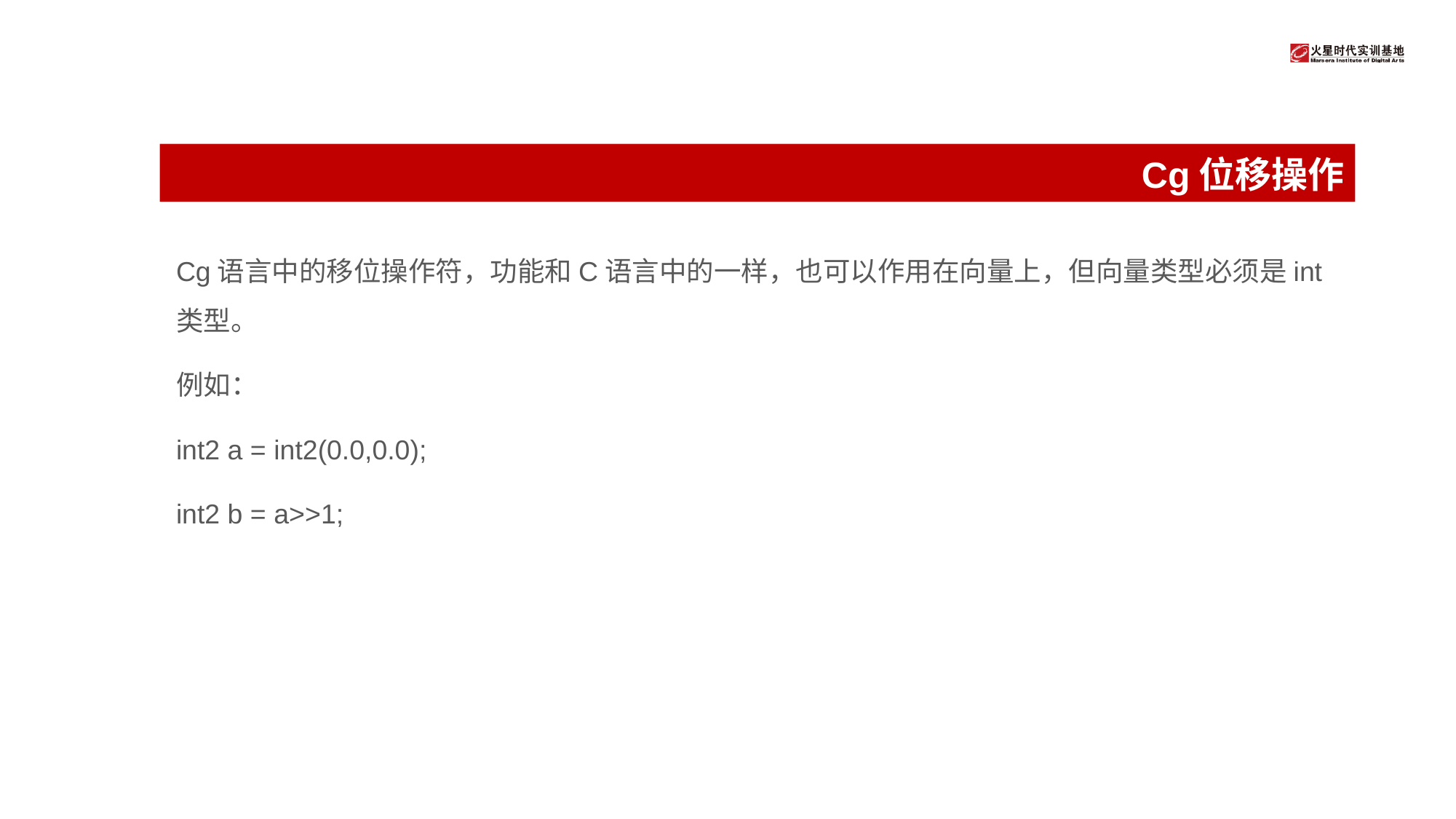

# Cg位移操作
Cg语言中的移位操作符，功能和C语言中的一样，也可以作用在向量上，但向量类型必须是int类型。
例如：
int2 a = int2(0.0,0.0);
int2 b = a>>1;